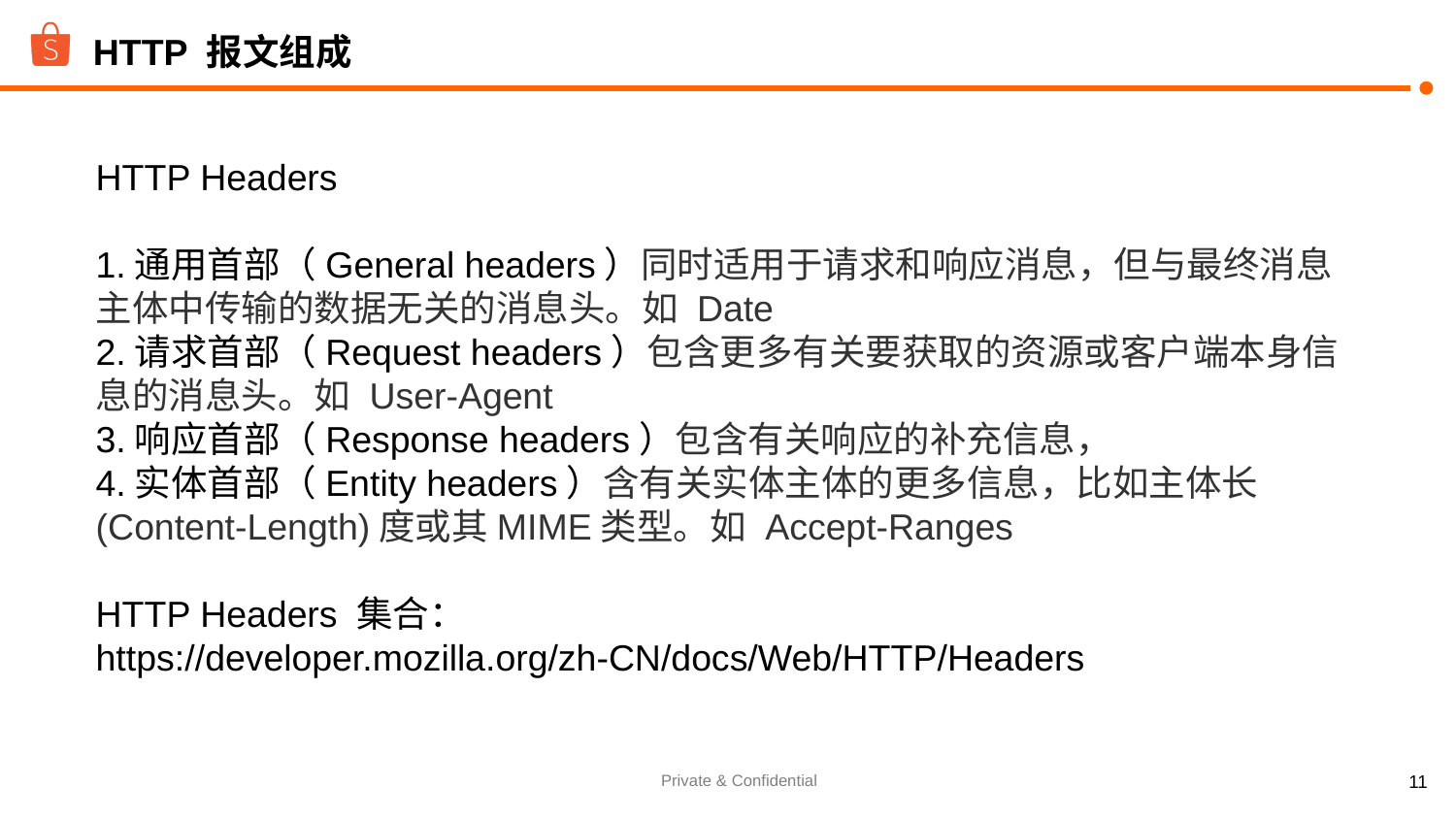

# HTTP 报文组成
HTTP Headers
1.通用首部（General headers）同时适用于请求和响应消息，但与最终消息主体中传输的数据无关的消息头。如 Date
2.请求首部（Request headers）包含更多有关要获取的资源或客户端本身信息的消息头。如 User-Agent
3.响应首部（Response headers）包含有关响应的补充信息，
4.实体首部（Entity headers）含有关实体主体的更多信息，比如主体长(Content-Length)度或其MIME类型。如 Accept-Ranges

HTTP Headers 集合：
https://developer.mozilla.org/zh-CN/docs/Web/HTTP/Headers
11